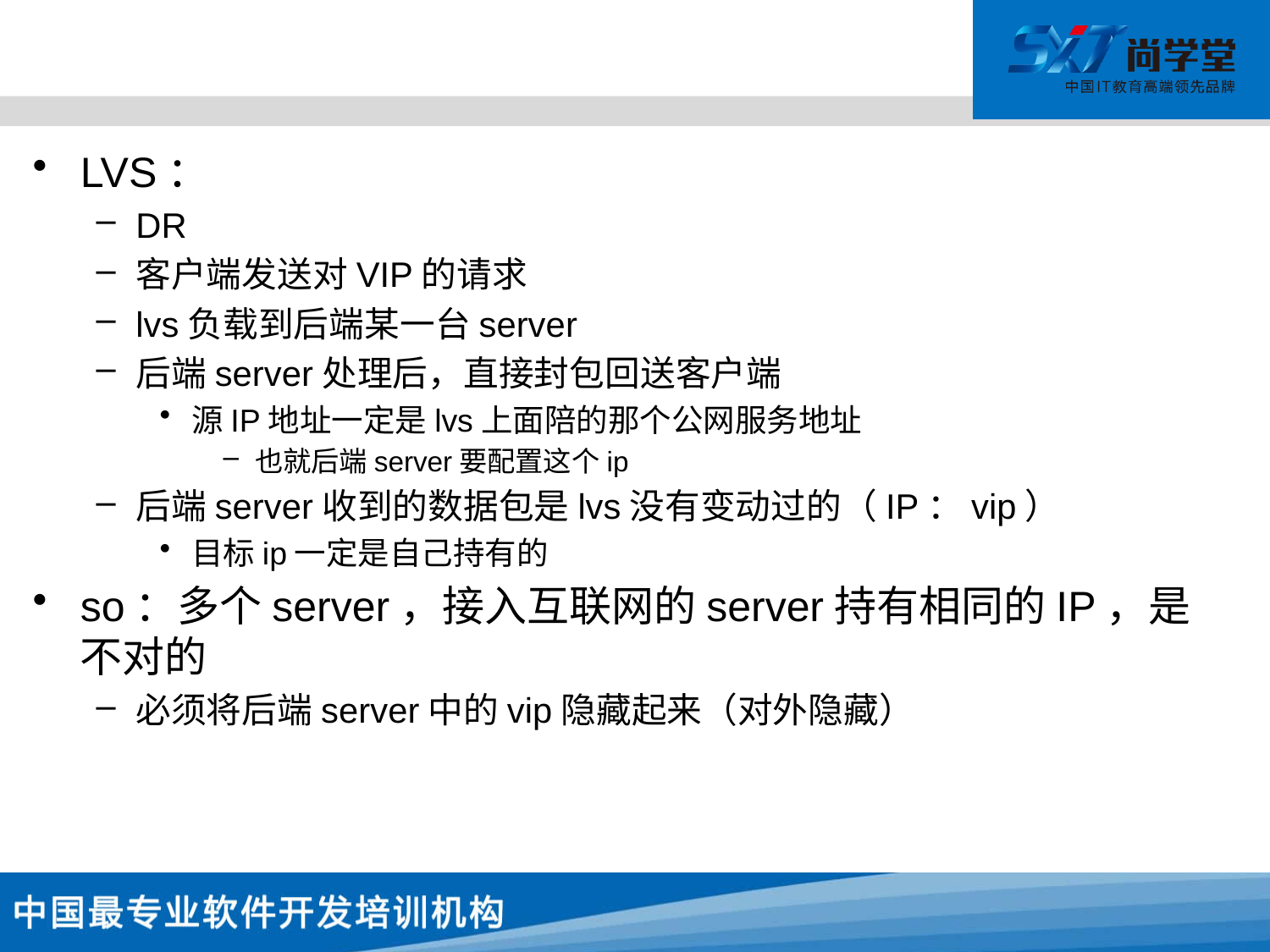

#
LVS：
DR
客户端发送对VIP的请求
lvs负载到后端某一台server
后端server处理后，直接封包回送客户端
源IP地址一定是lvs上面陪的那个公网服务地址
也就后端server要配置这个ip
后端server收到的数据包是lvs没有变动过的（IP：vip）
目标ip一定是自己持有的
so：多个server，接入互联网的server持有相同的IP，是不对的
必须将后端server中的vip隐藏起来（对外隐藏）